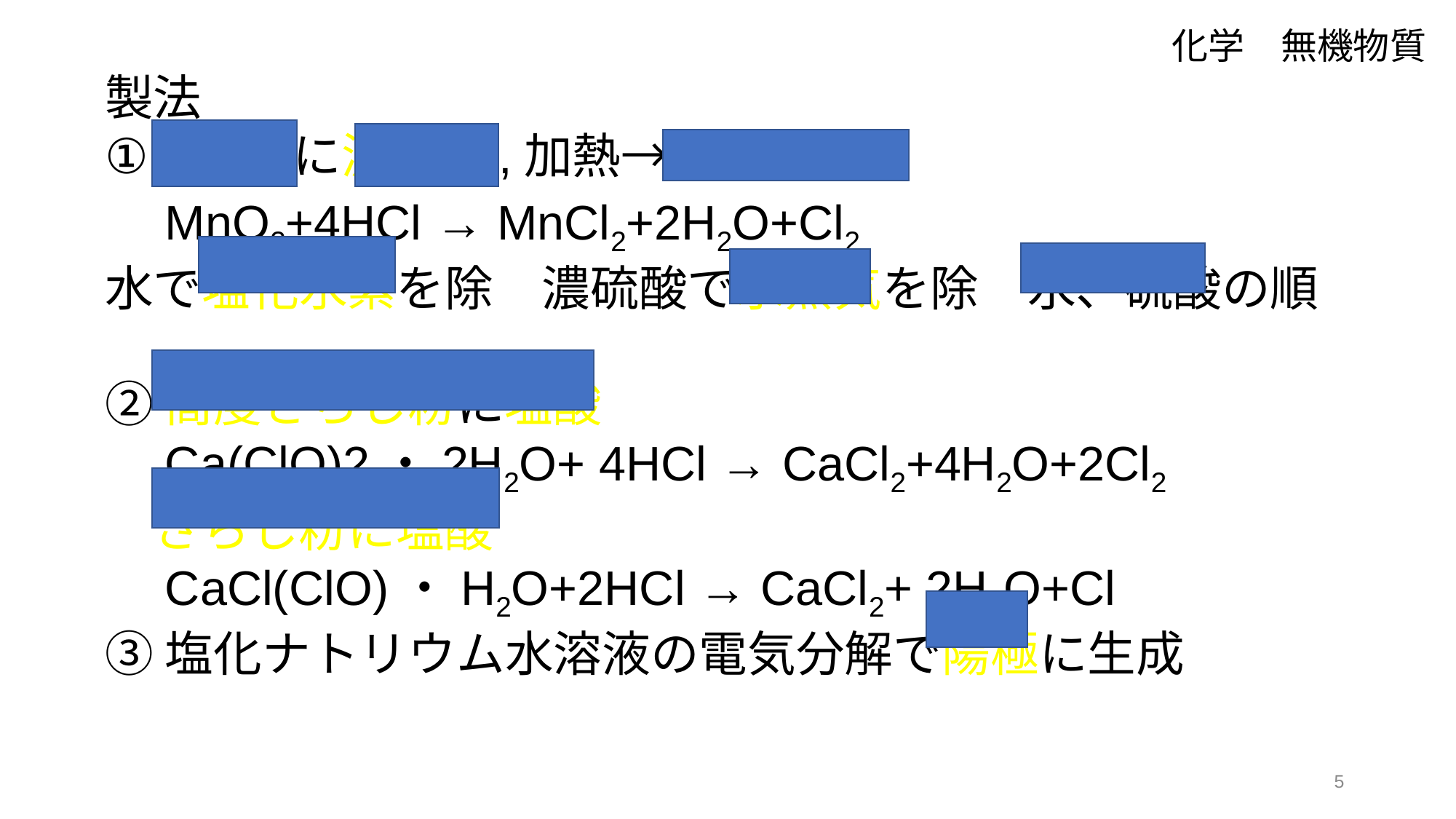

化学　無機物質
製法
①MnO２に濃塩酸,加熱→下方置換
　MnO2+4HCl → MnCl2+2H2O+Cl2
水で塩化水素を除　濃硫酸で水蒸気を除　水、硫酸の順

②高度さらし粉に塩酸
　Ca(ClO)2・2H2O+ 4HCl → CaCl2+4H2O+2Cl2
　さらし粉に塩酸
　CaCl(ClO)・H2O+2HCl → CaCl2+ 2H2O+Cl
③塩化ナトリウム水溶液の電気分解で陽極に生成

5